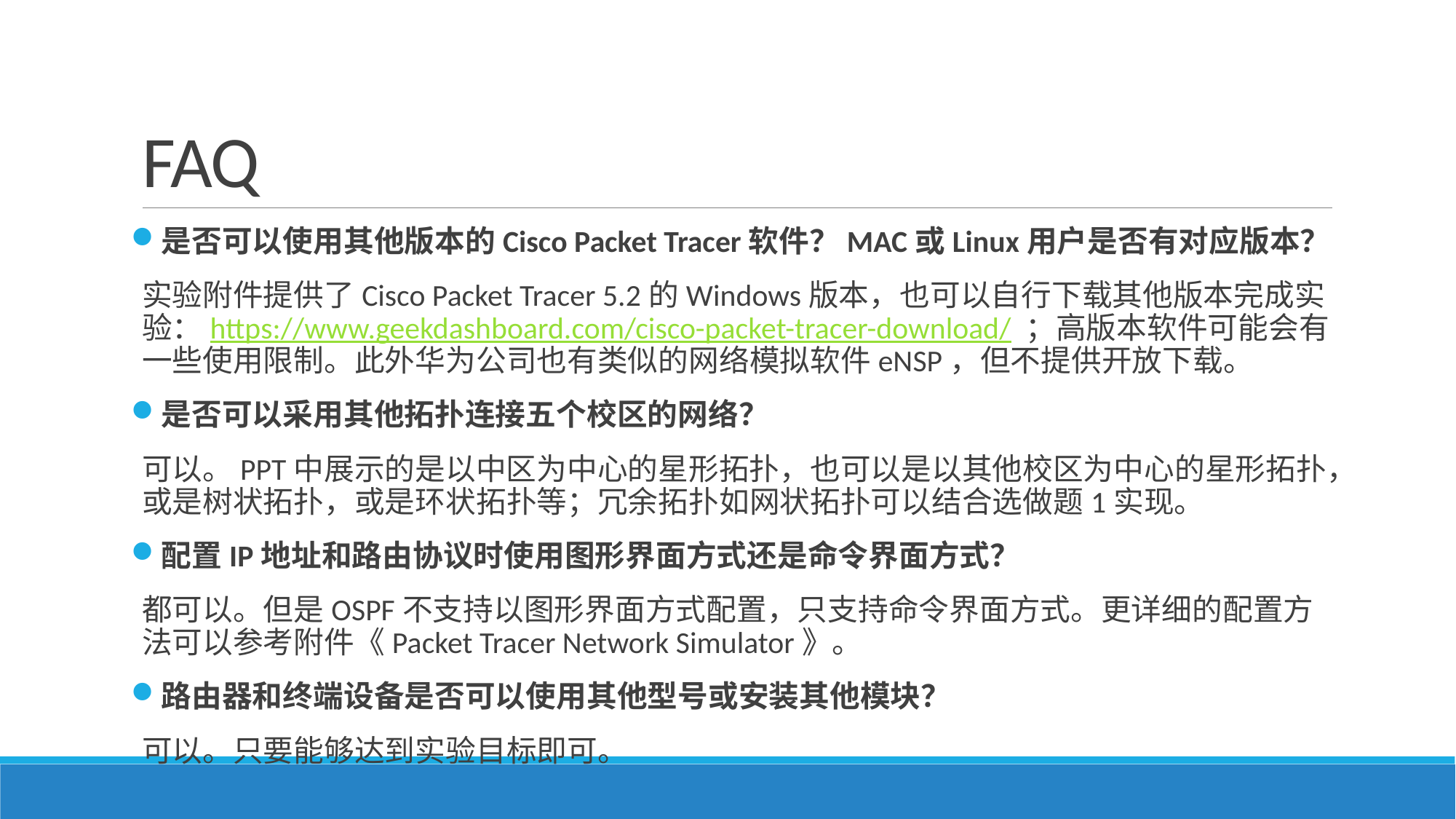

# FAQ
是否可以使用其他版本的Cisco Packet Tracer软件？MAC或Linux用户是否有对应版本？
实验附件提供了Cisco Packet Tracer 5.2的Windows版本，也可以自行下载其他版本完成实验：https://www.geekdashboard.com/cisco-packet-tracer-download/ ；高版本软件可能会有一些使用限制。此外华为公司也有类似的网络模拟软件eNSP，但不提供开放下载。
是否可以采用其他拓扑连接五个校区的网络？
可以。PPT中展示的是以中区为中心的星形拓扑，也可以是以其他校区为中心的星形拓扑，或是树状拓扑，或是环状拓扑等；冗余拓扑如网状拓扑可以结合选做题1实现。
配置IP地址和路由协议时使用图形界面方式还是命令界面方式？
都可以。但是OSPF不支持以图形界面方式配置，只支持命令界面方式。更详细的配置方法可以参考附件《Packet Tracer Network Simulator》。
路由器和终端设备是否可以使用其他型号或安装其他模块？
可以。只要能够达到实验目标即可。